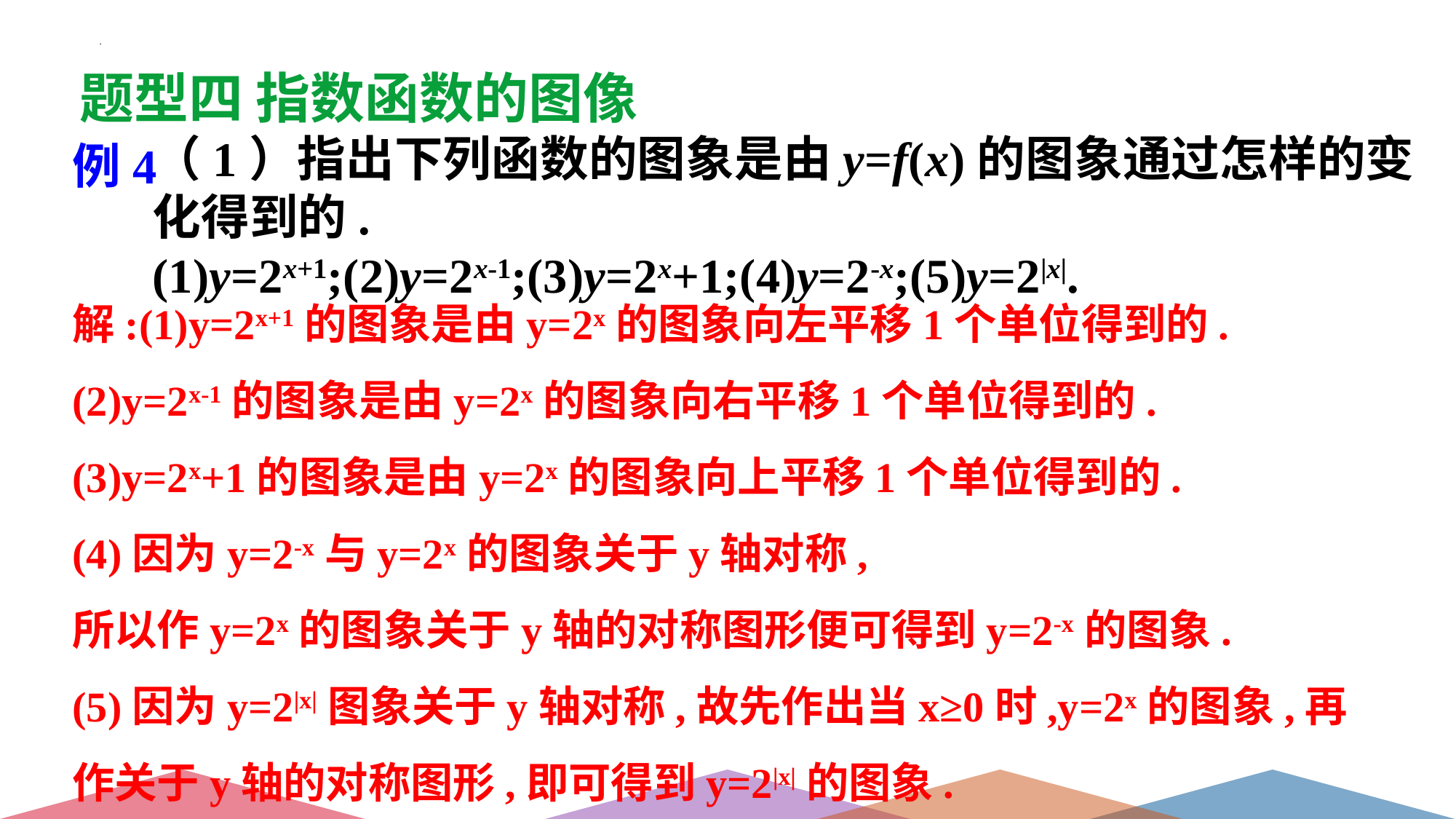

题型四 指数函数的图像
（1）指出下列函数的图象是由y=f(x)的图象通过怎样的变化得到的.
(1)y=2x+1;(2)y=2x-1;(3)y=2x+1;(4)y=2-x;(5)y=2|x|.
例4
解:(1)y=2x+1的图象是由y=2x的图象向左平移1个单位得到的.
(2)y=2x-1的图象是由y=2x的图象向右平移1个单位得到的.
(3)y=2x+1的图象是由y=2x的图象向上平移1个单位得到的.
(4)因为y=2-x与y=2x的图象关于y轴对称,
所以作y=2x的图象关于y轴的对称图形便可得到y=2-x的图象.
(5)因为y=2|x|图象关于y轴对称,故先作出当x≥0时,y=2x的图象,再作关于y轴的对称图形,即可得到y=2|x|的图象.